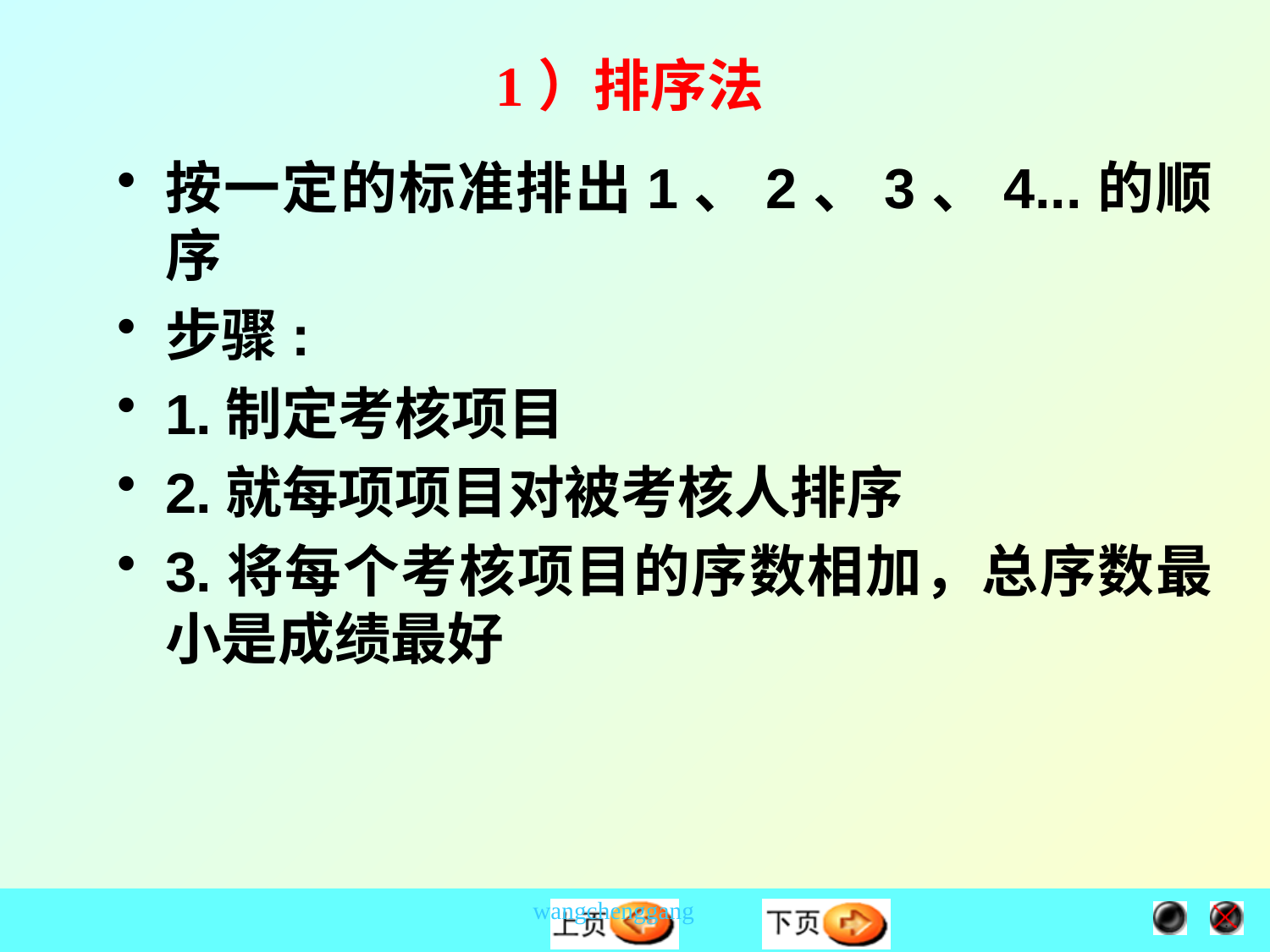

# 1）排序法
按一定的标准排出1、2、3、4...的顺序
步骤:
1.制定考核项目
2.就每项项目对被考核人排序
3.将每个考核项目的序数相加，总序数最小是成绩最好
wangchenggang